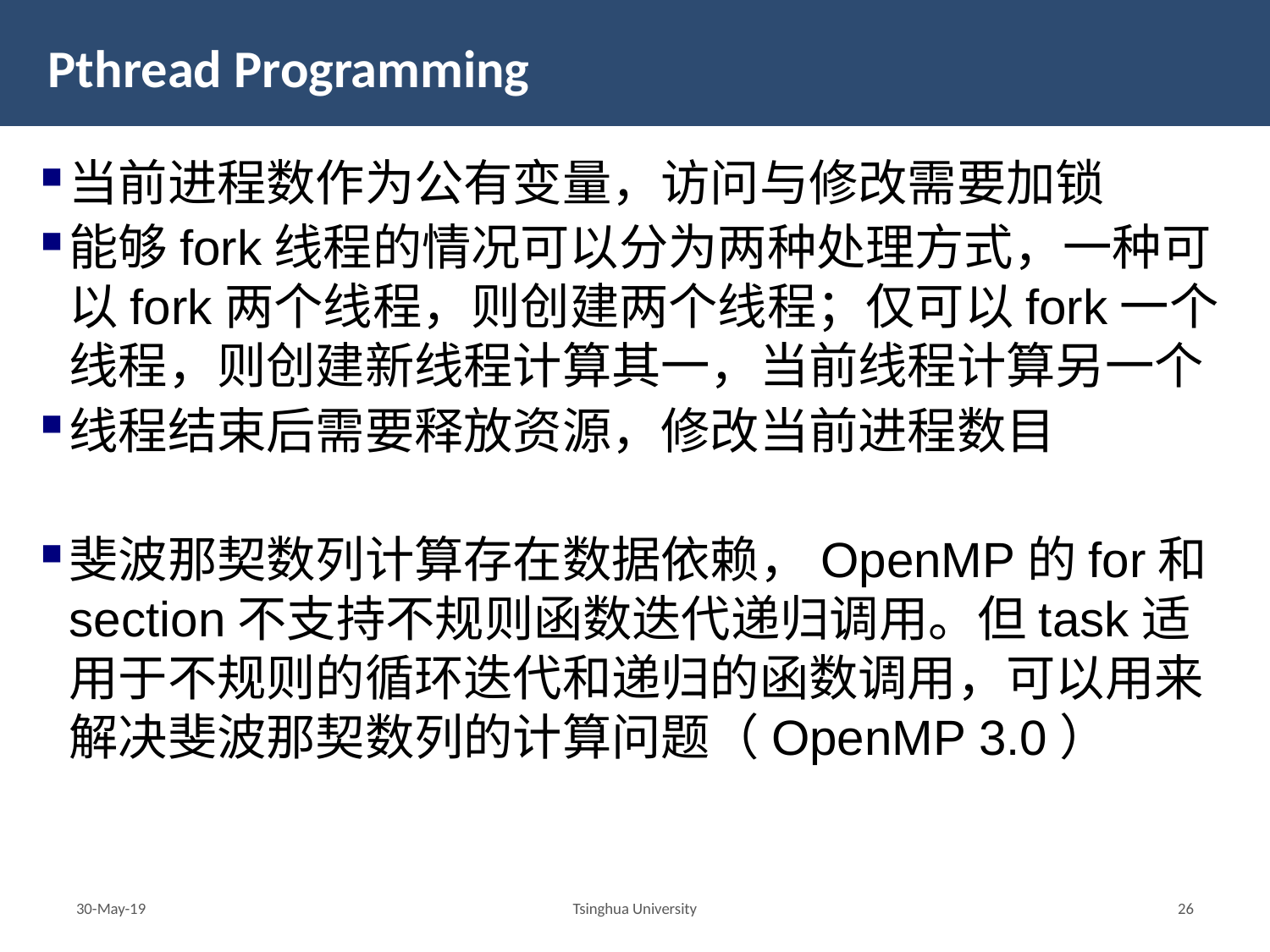

# Pthread Programming
当前进程数作为公有变量，访问与修改需要加锁
能够fork线程的情况可以分为两种处理方式，一种可以fork两个线程，则创建两个线程；仅可以fork一个线程，则创建新线程计算其一，当前线程计算另一个
线程结束后需要释放资源，修改当前进程数目

斐波那契数列计算存在数据依赖，OpenMP的for和section不支持不规则函数迭代递归调用。但task适用于不规则的循环迭代和递归的函数调用，可以用来解决斐波那契数列的计算问题（OpenMP 3.0）
30-May-19
Tsinghua University
26